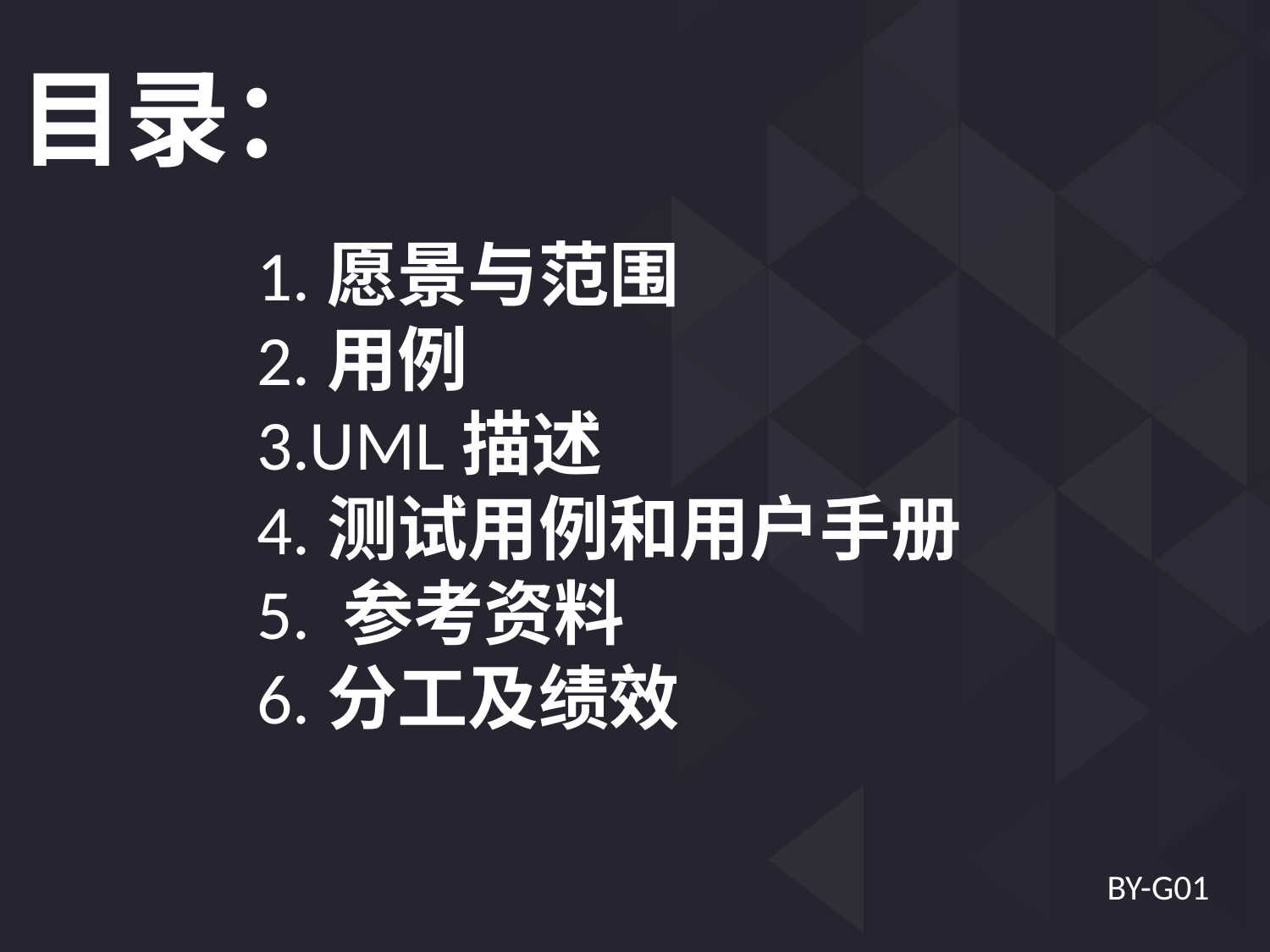

目录：
1.愿景与范围
2.用例
3.UML描述
4.测试用例和用户手册
5. 参考资料
6.分工及绩效
BY-G01